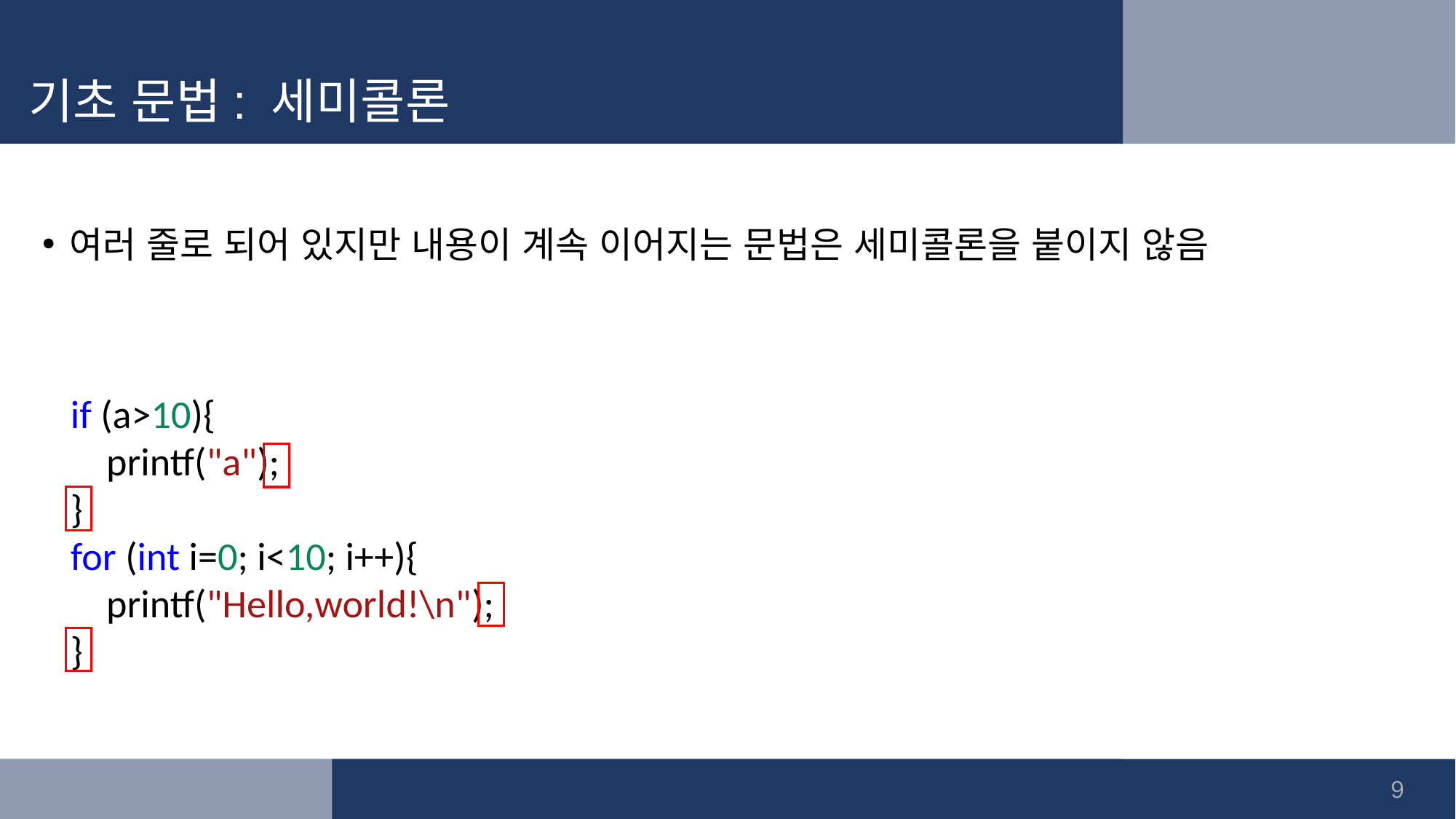

# 기초 문법: 세미콜론
여러 줄로 되어 있지만 내용이 계속 이어지는 문법은 세미콜론을 붙이지 않음
if (a>10){
    printf("a");
}
for (int i=0; i<10; i++){
    printf("Hello,world!\n");
}

9